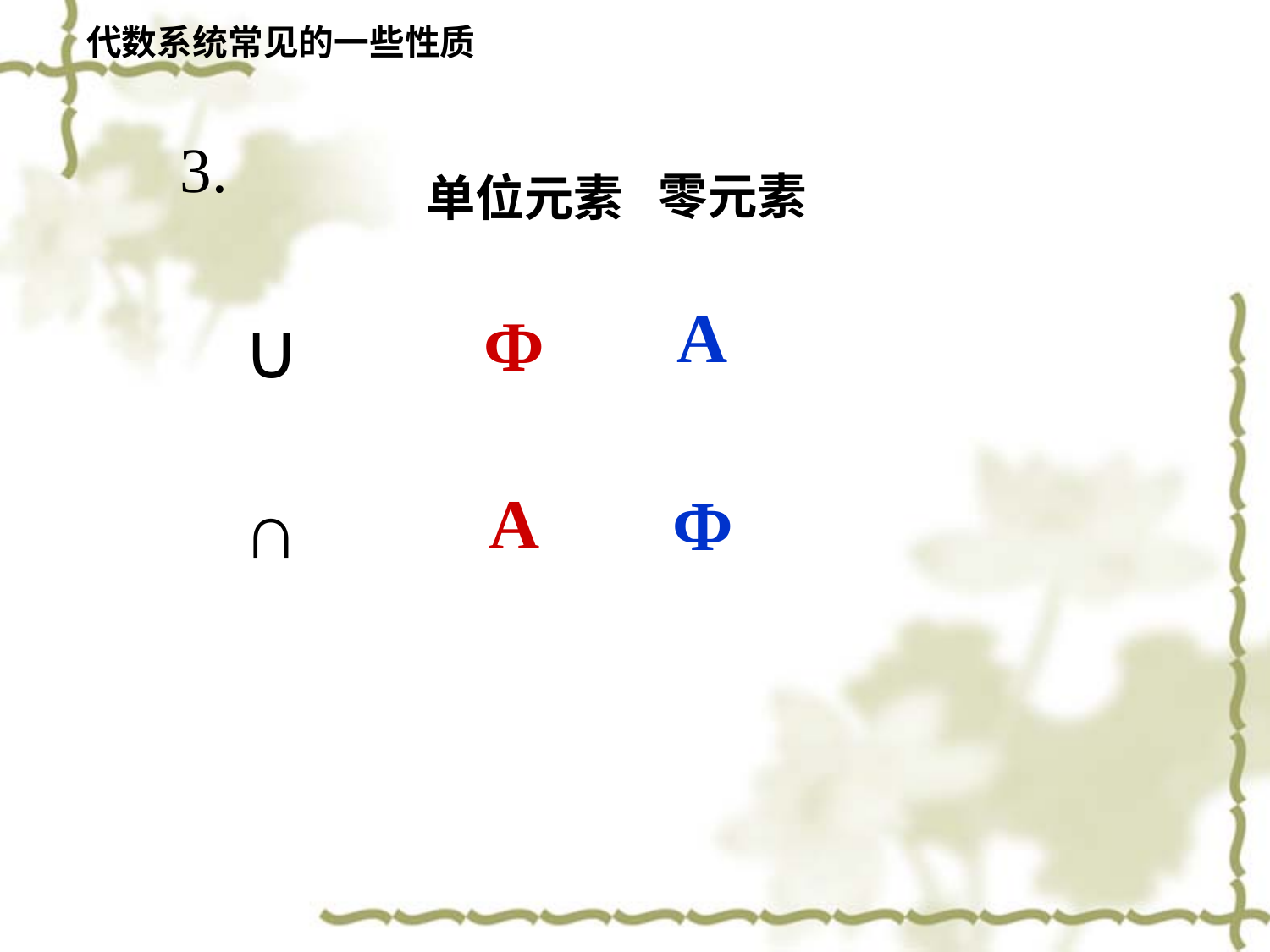

代数系统常见的一些性质
  3.
零元素
单位元素
A
Ф
∪
A
Ф
∩